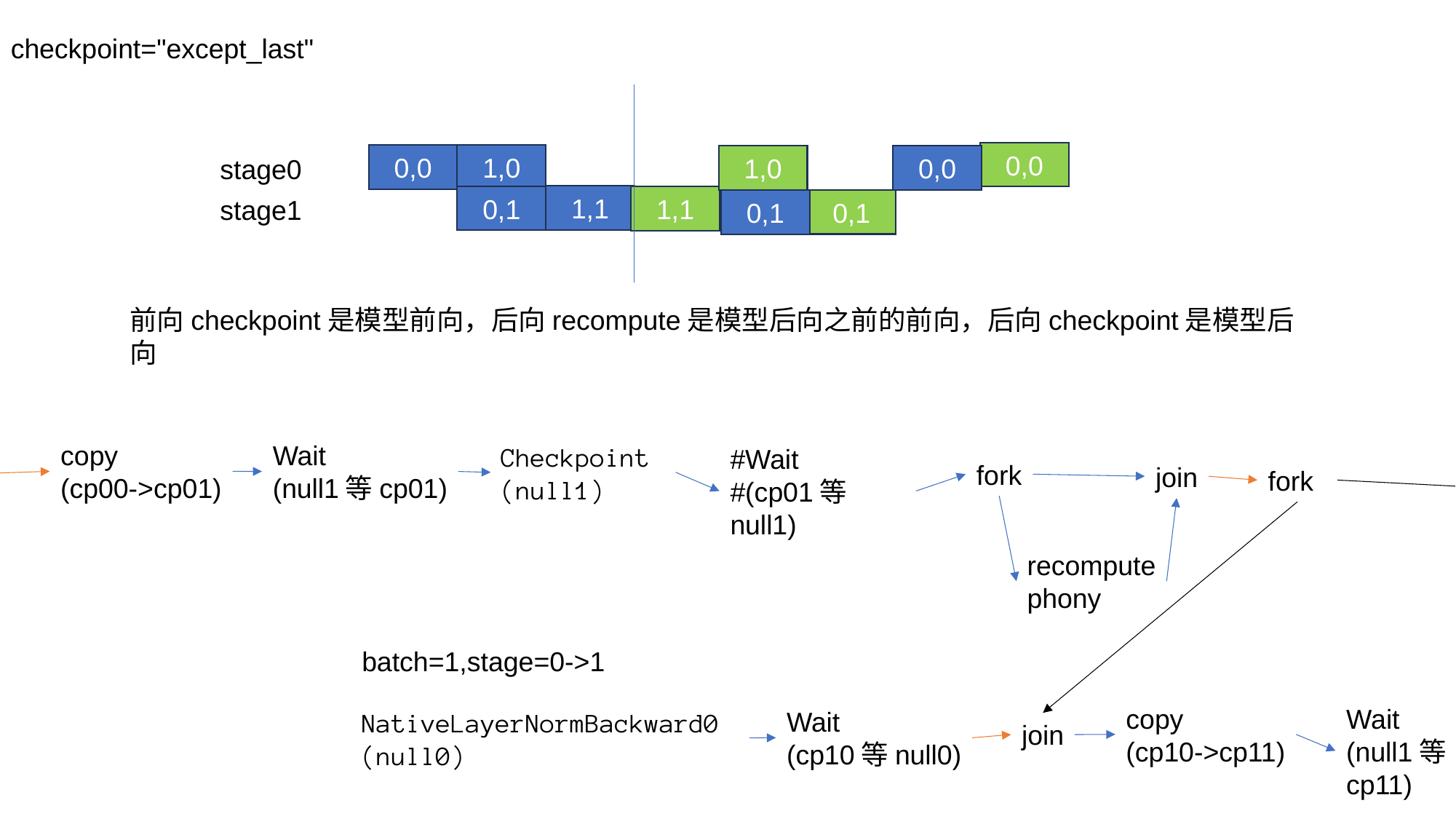

checkpoint="except_last"
0,0
0,0
1,0
1,0
0,0
stage0
1,1
0,1
1,1
stage1
0,1
0,1
前向checkpoint是模型前向，后向recompute是模型后向之前的前向，后向checkpoint是模型后向
batch=0,stage=0->1
copy
(cp00->cp01)
Wait
(null1等cp01)
Wait
(cp00等null0)
Checkpoint
(null1)
Checkpoint
(null0)
#Wait
#(cp01等null1)
join
fork
fork
join
fork
cat
recompute
phony
recompute
phony
batch=1,stage=0->1
#Wait
#(cp11等null1)
PermuteBackward0
(null1)
copy
(cp10->cp11)
Wait
(null1等cp11)
Wait
(cp10等null0)
NativeLayerNormBackward0
(null0)
join